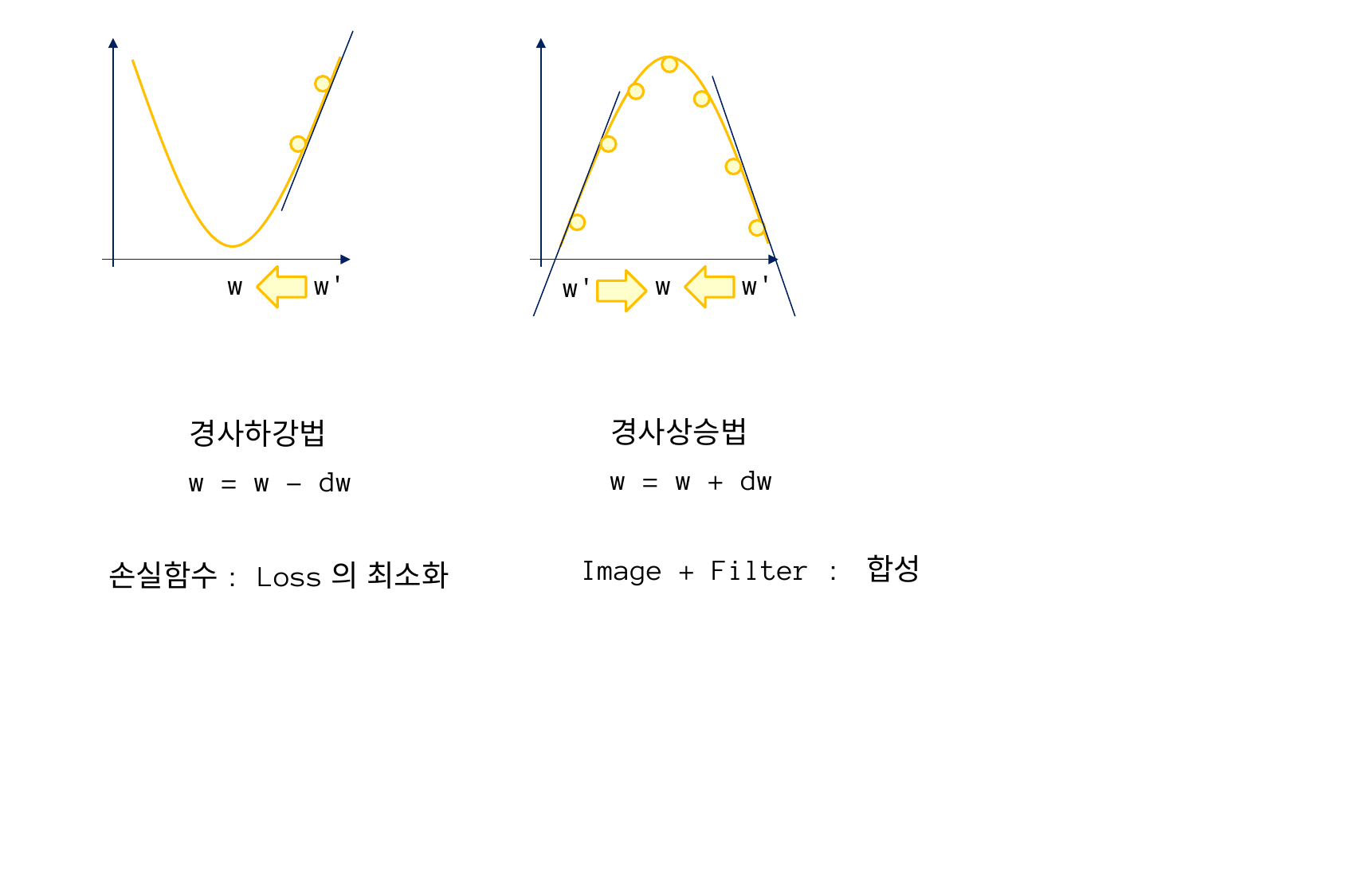

w'
w'
w
w
w'

경사상승법
w = w + dw
경사하강법
w = w - dw
Image + Filter : 합성
손실함수: Loss의 최소화